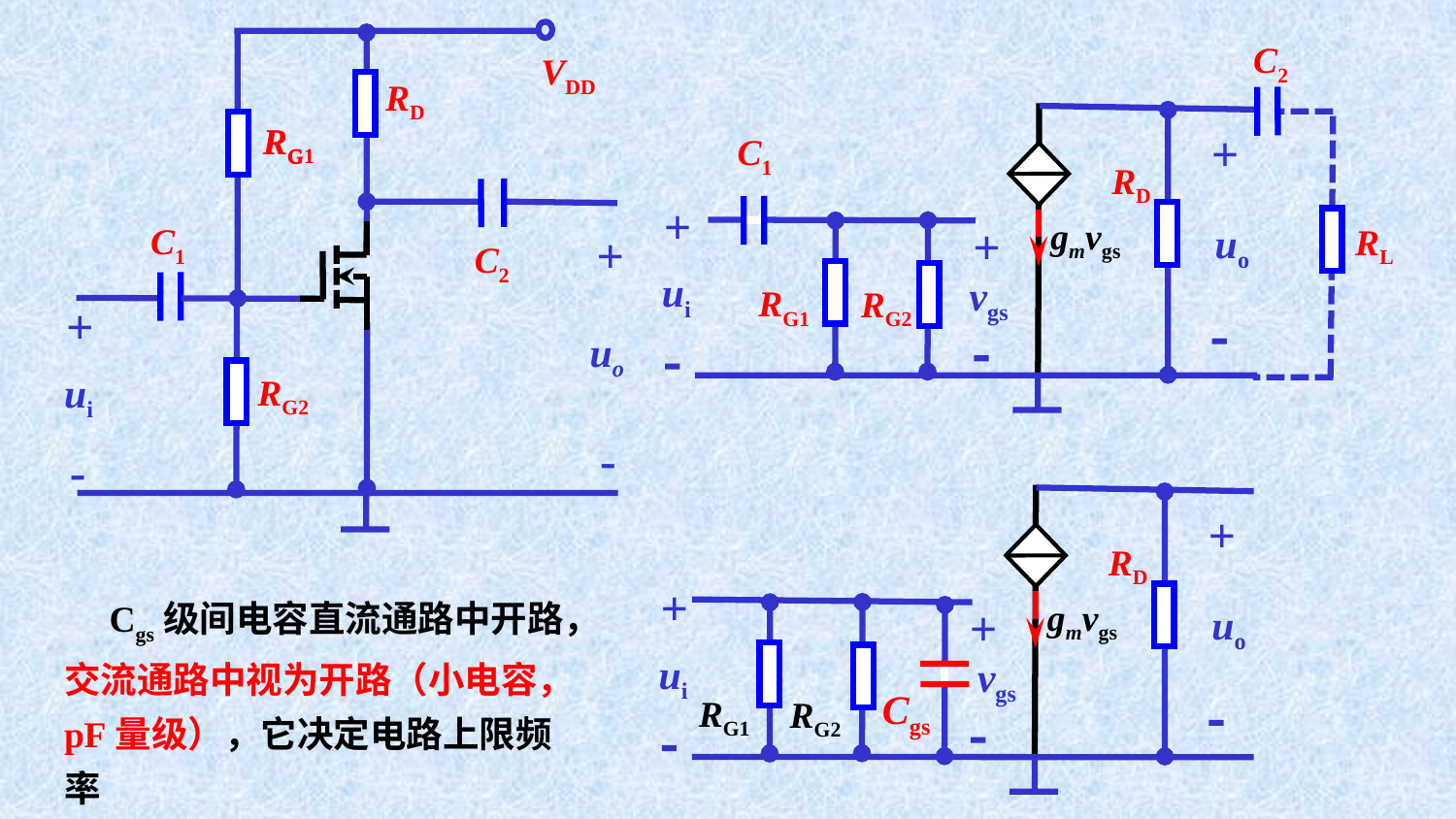

VDD
RD
RG1
RG

C1

+
C2

+
ui
-

uo

RG2
-

C2

RL

+

RD
+

gmvgs
+
uo

ui
vgs
RG1
RG2
−
−
−

C1

+

RD
+

gmvgs
+

uo

ui
vgs
RG1
RG2
−
−
−

　Cgs级间电容直流通路中开路，交流通路中视为开路（小电容，pF量级），它决定电路上限频率

Cgs